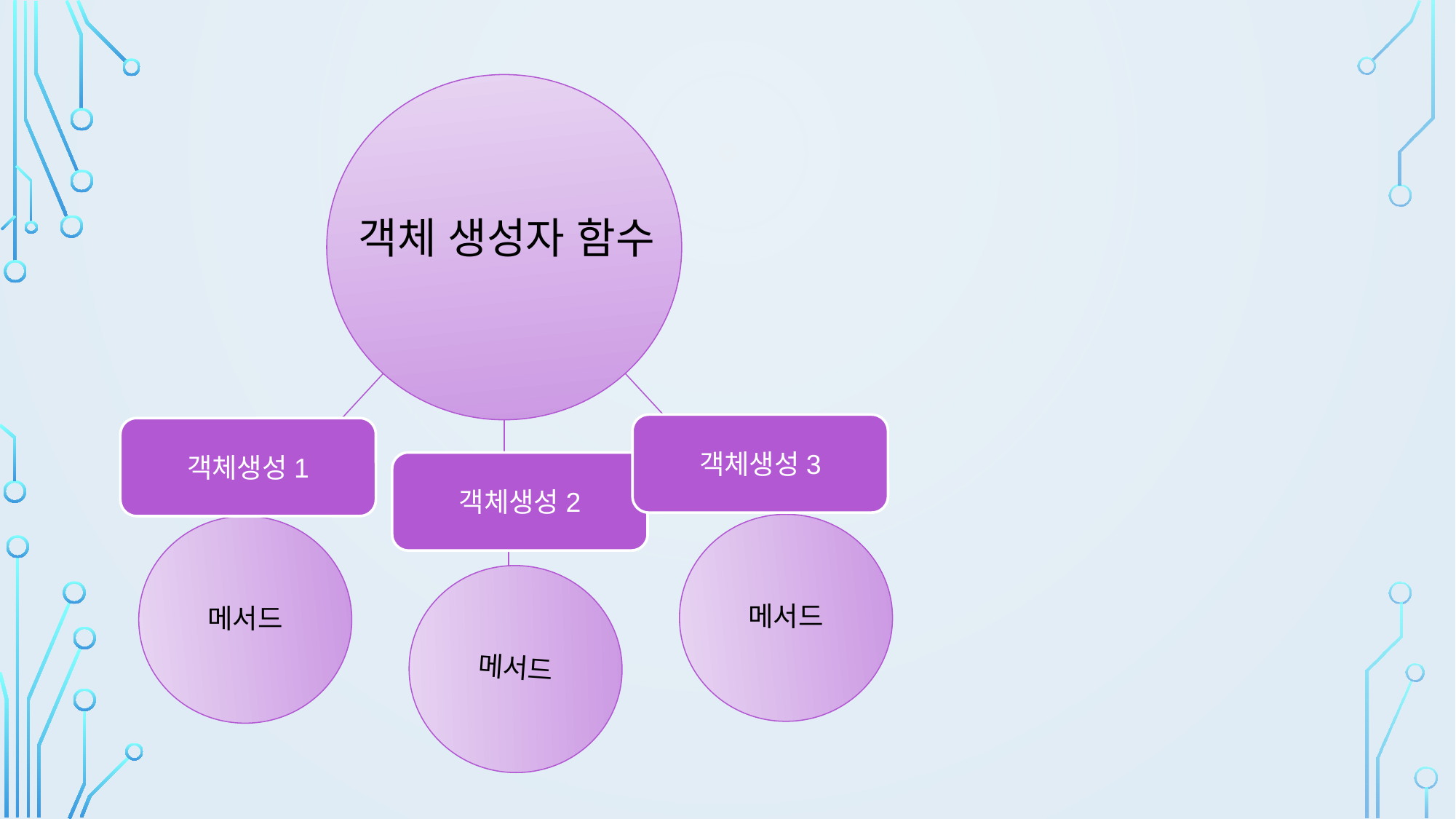

메서드

메서드

메서드
객체 생성자 함수
객체생성3
객체생성1
객체생성2